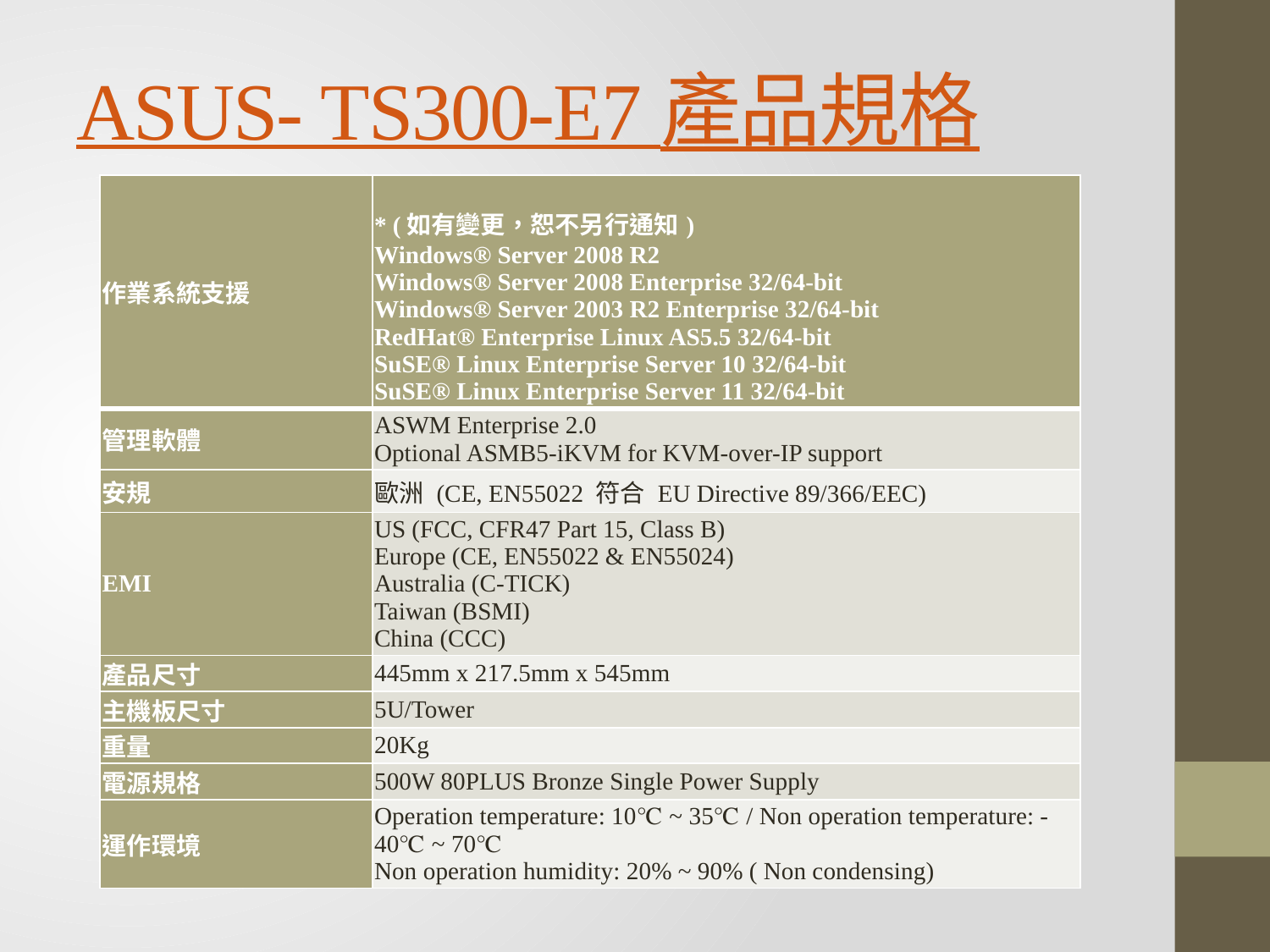

# ASUS- TS300-E7 產品規格
| 作業系統支援 | \* (如有變更，恕不另行通知) Windows® Server 2008 R2 Windows® Server 2008 Enterprise 32/64-bit Windows® Server 2003 R2 Enterprise 32/64-bit RedHat® Enterprise Linux AS5.5 32/64-bit SuSE® Linux Enterprise Server 10 32/64-bit SuSE® Linux Enterprise Server 11 32/64-bit |
| --- | --- |
| 管理軟體 | ASWM Enterprise 2.0 Optional ASMB5-iKVM for KVM-over-IP support |
| 安規 | 歐洲 (CE, EN55022 符合 EU Directive 89/366/EEC) |
| EMI | US (FCC, CFR47 Part 15, Class B) Europe (CE, EN55022 & EN55024) Australia (C-TICK) Taiwan (BSMI) China (CCC) |
| 產品尺寸 | 445mm x 217.5mm x 545mm |
| 主機板尺寸 | 5U/Tower |
| 重量 | 20Kg |
| 電源規格 | 500W 80PLUS Bronze Single Power Supply |
| 運作環境 | Operation temperature: 10℃ ~ 35℃ / Non operation temperature: -40℃ ~ 70℃ Non operation humidity: 20% ~ 90% ( Non condensing) |